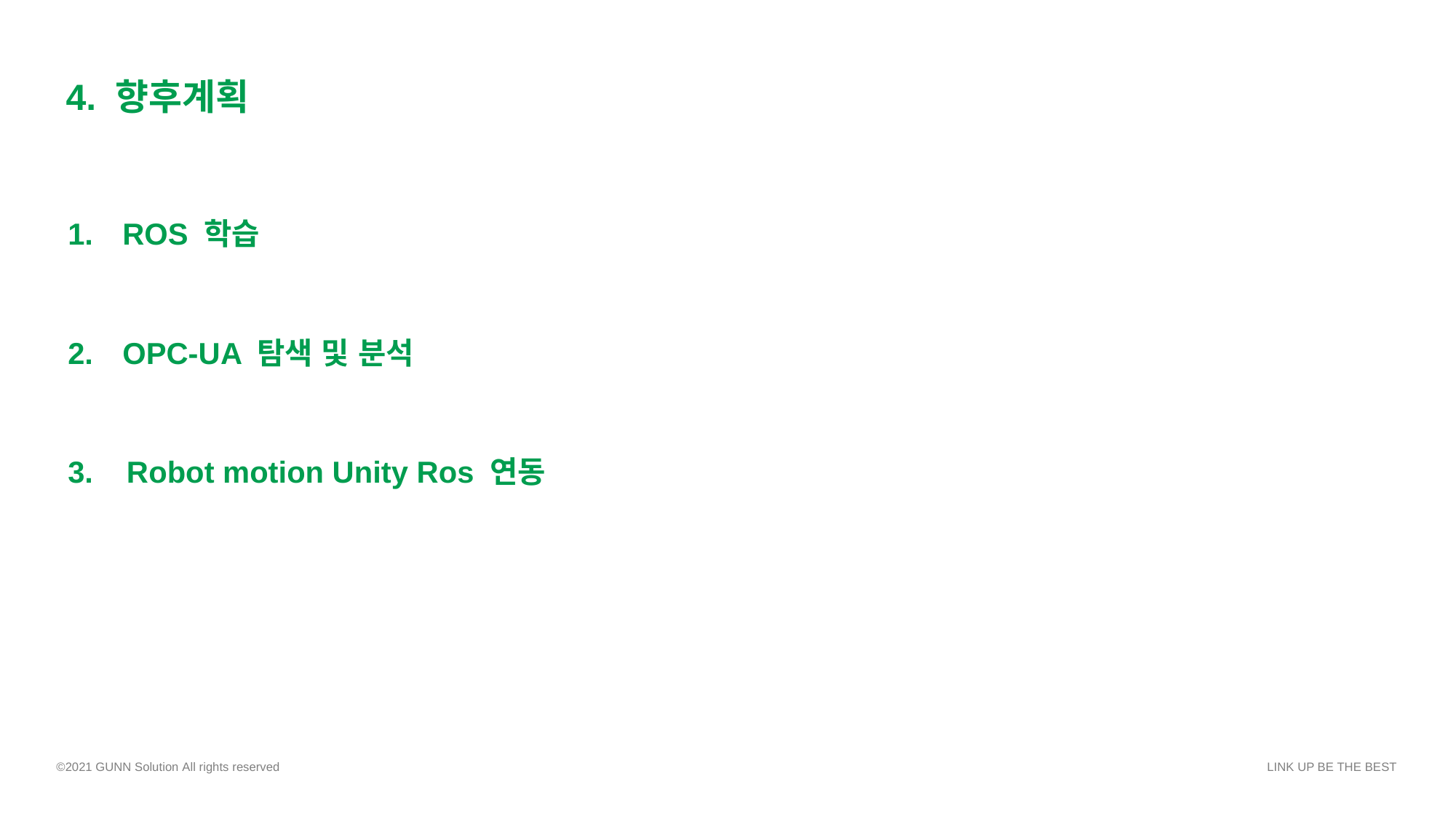

4. 향후계획
ROS 학습

OPC-UA 탐색 및 분석

3.    Robot motion Unity Ros 연동